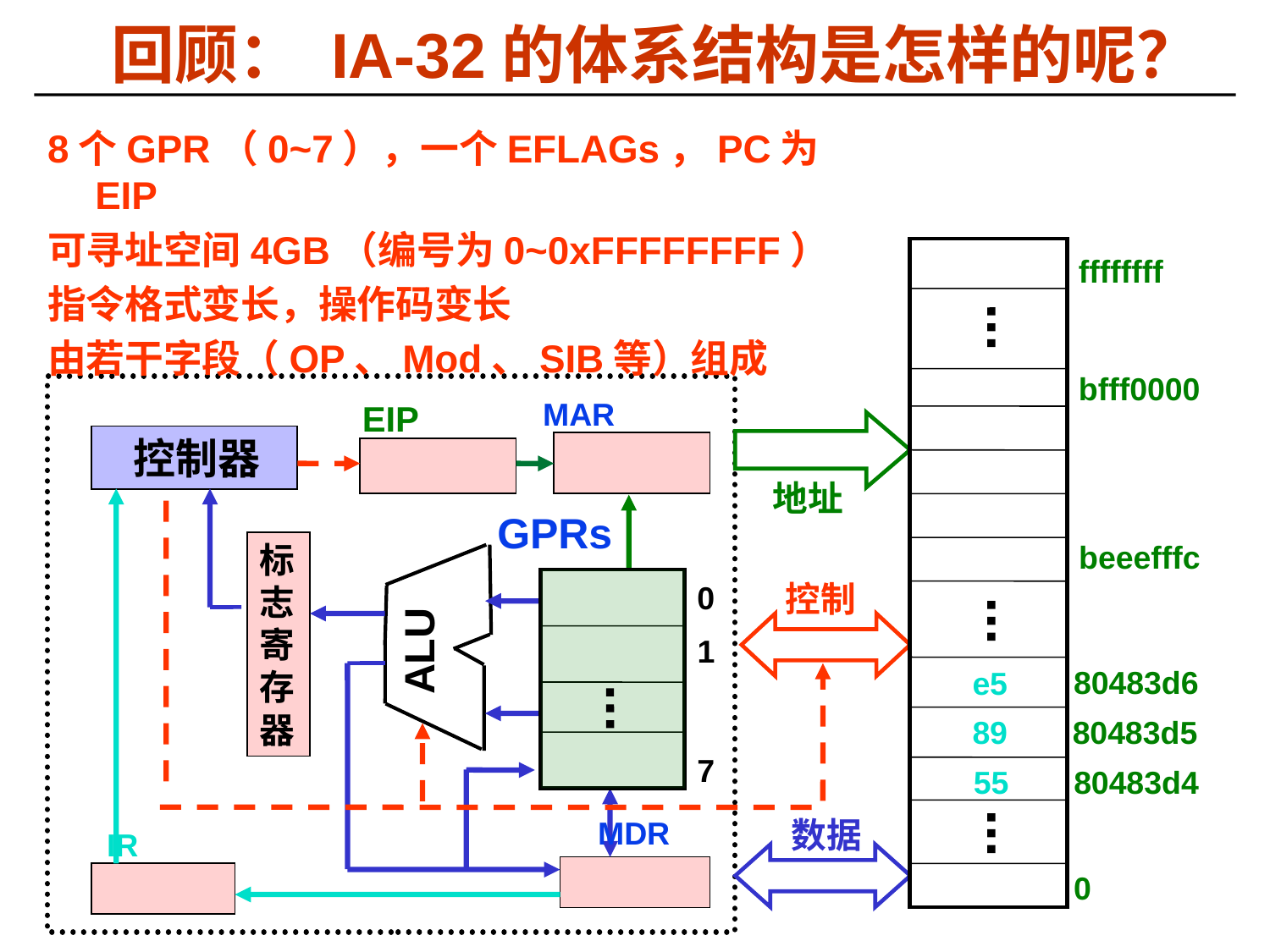

# 回顾： IA-32的体系结构是怎样的呢？
8个GPR（0~7），一个EFLAGs，PC为EIP
可寻址空间4GB（编号为0~0xFFFFFFFF）
指令格式变长，操作码变长
由若干字段（OP、Mod、SIB等）组成

ffffffff

bfff0000

MAR
EIP

  控制器

地址

GPRs

0
1

7

beeefffc
标
志
寄
存
器

ALU
控制

80483d6

e5

89
80483d5

55
80483d4

数据
MDR

IR

0